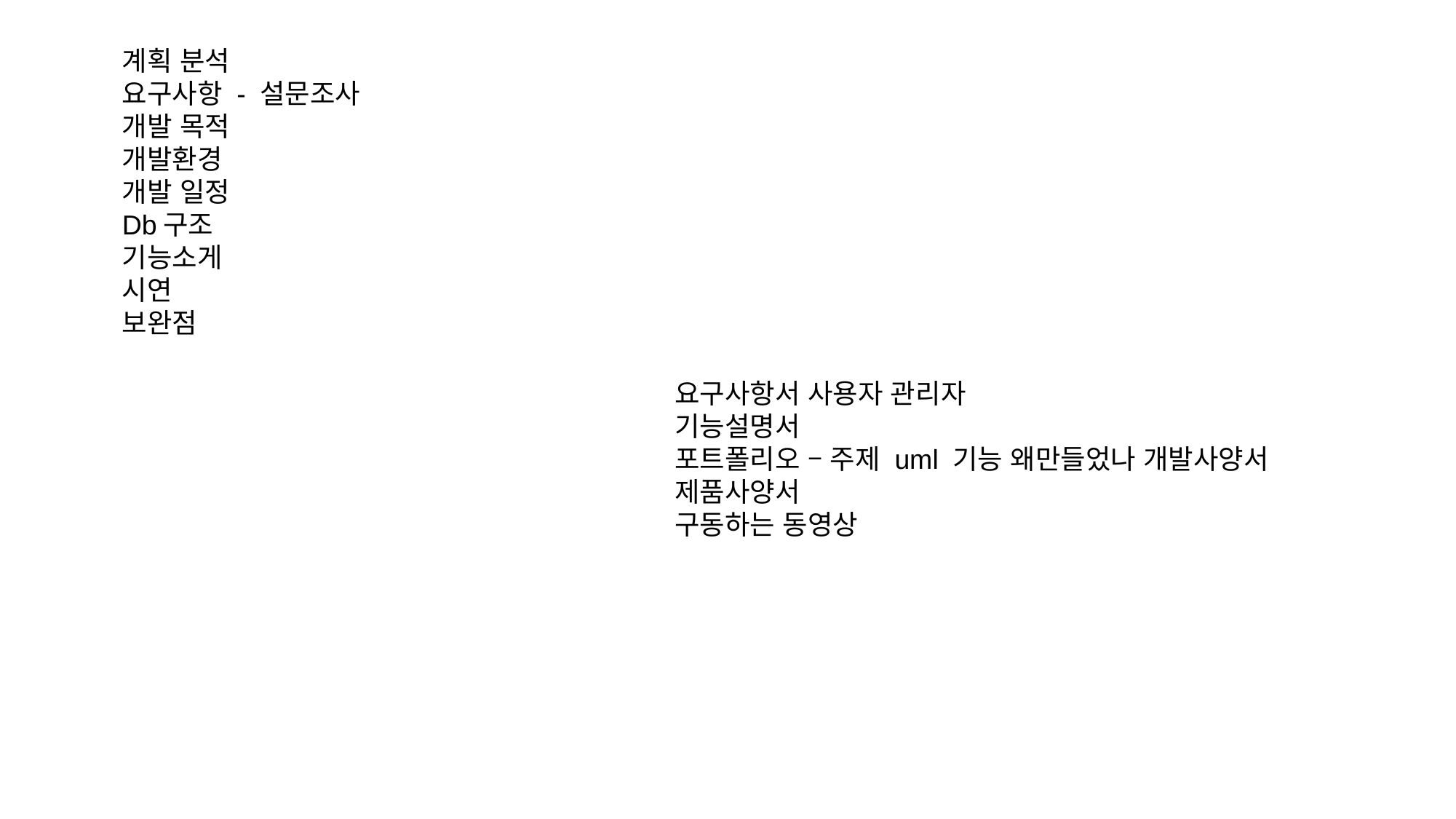

계획 분석
요구사항 - 설문조사
개발 목적
개발환경
개발 일정
Db구조
기능소게
시연
보완점
요구사항서 사용자 관리자
기능설명서
포트폴리오 – 주제 uml 기능 왜만들었나 개발사양서 제품사양서
구동하는 동영상